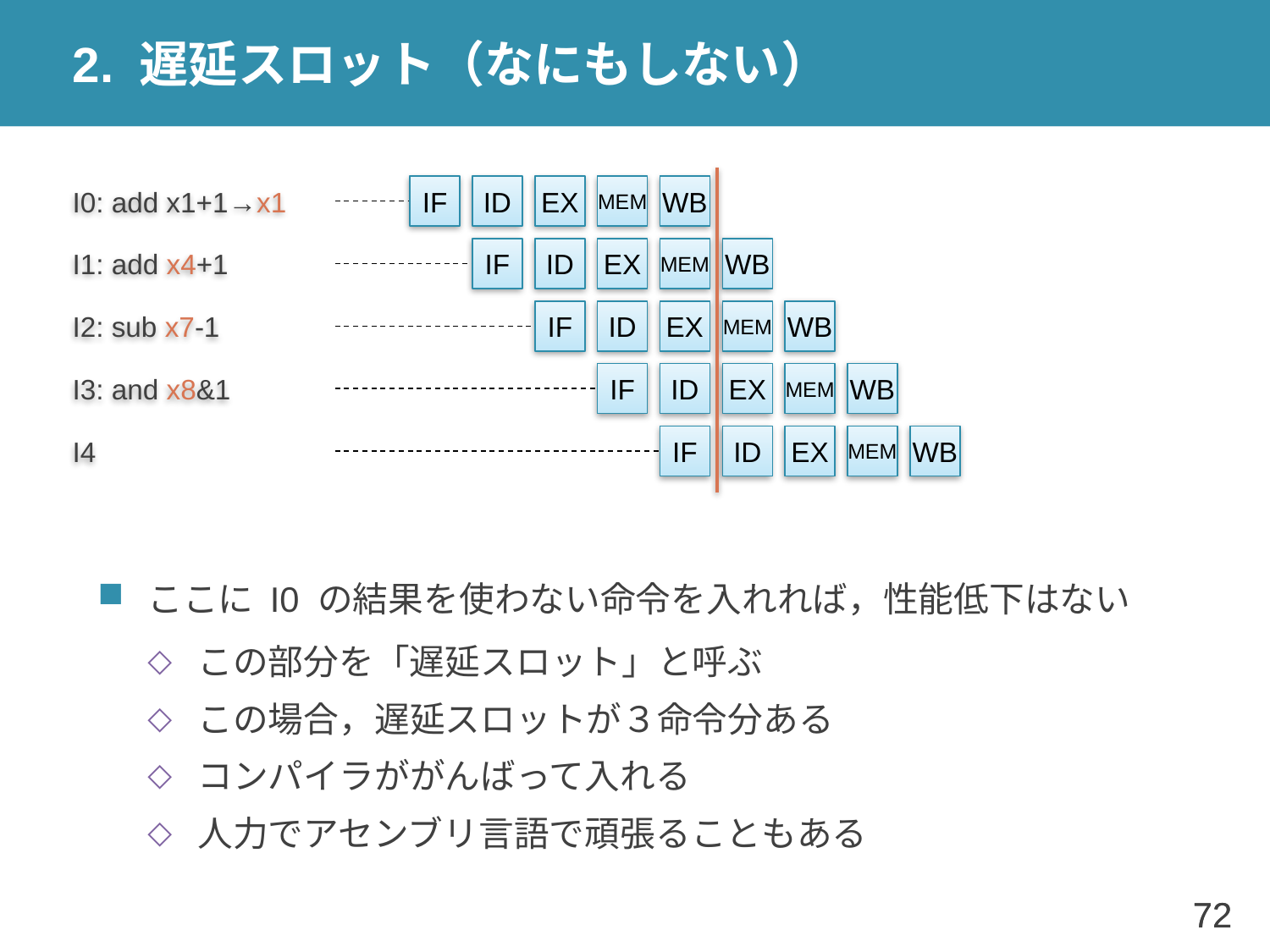

# 2. 遅延スロット（なにもしない）
I0: add x1+1→x1
IF
ID
EX
MEM
WB
I1: add x4+1
IF
ID
EX
MEM
WB
I2: sub x7-1
IF
ID
EX
MEM
WB
I3: and x8&1
IF
ID
EX
MEM
WB
I4
IF
ID
EX
MEM
WB
ここに I0 の結果を使わない命令を入れれば，性能低下はない
この部分を「遅延スロット」と呼ぶ
この場合，遅延スロットが３命令分ある
コンパイラががんばって入れる
人力でアセンブリ言語で頑張ることもある